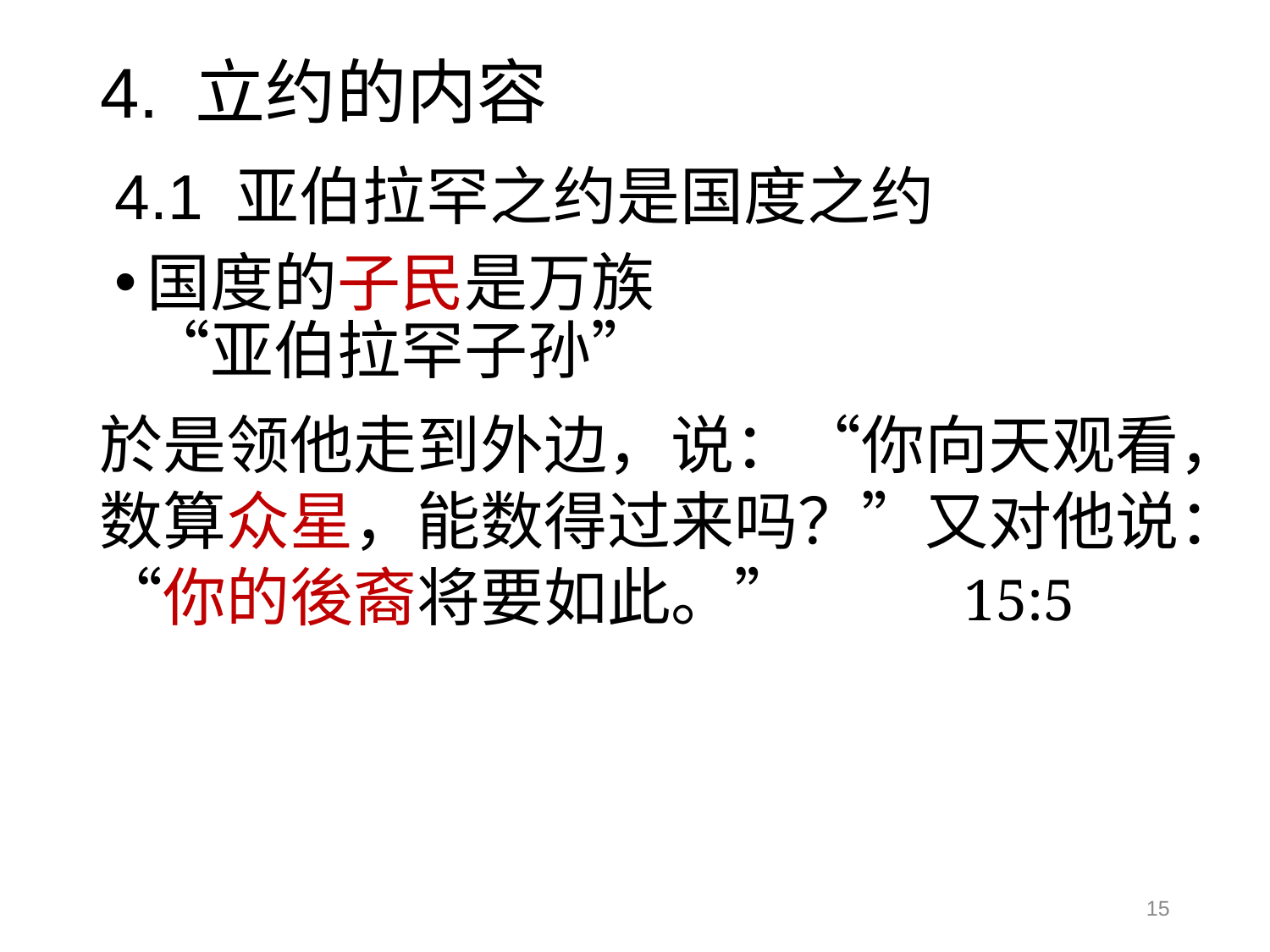

# 4. 立约的内容
4.1 亚伯拉罕之约是国度之约
国度的子民是万族
“亚伯拉罕子孙”
於是领他走到外边，说：“你向天观看，数算众星，能数得过来吗？”又对他说：“你的後裔将要如此。”            15:5
15